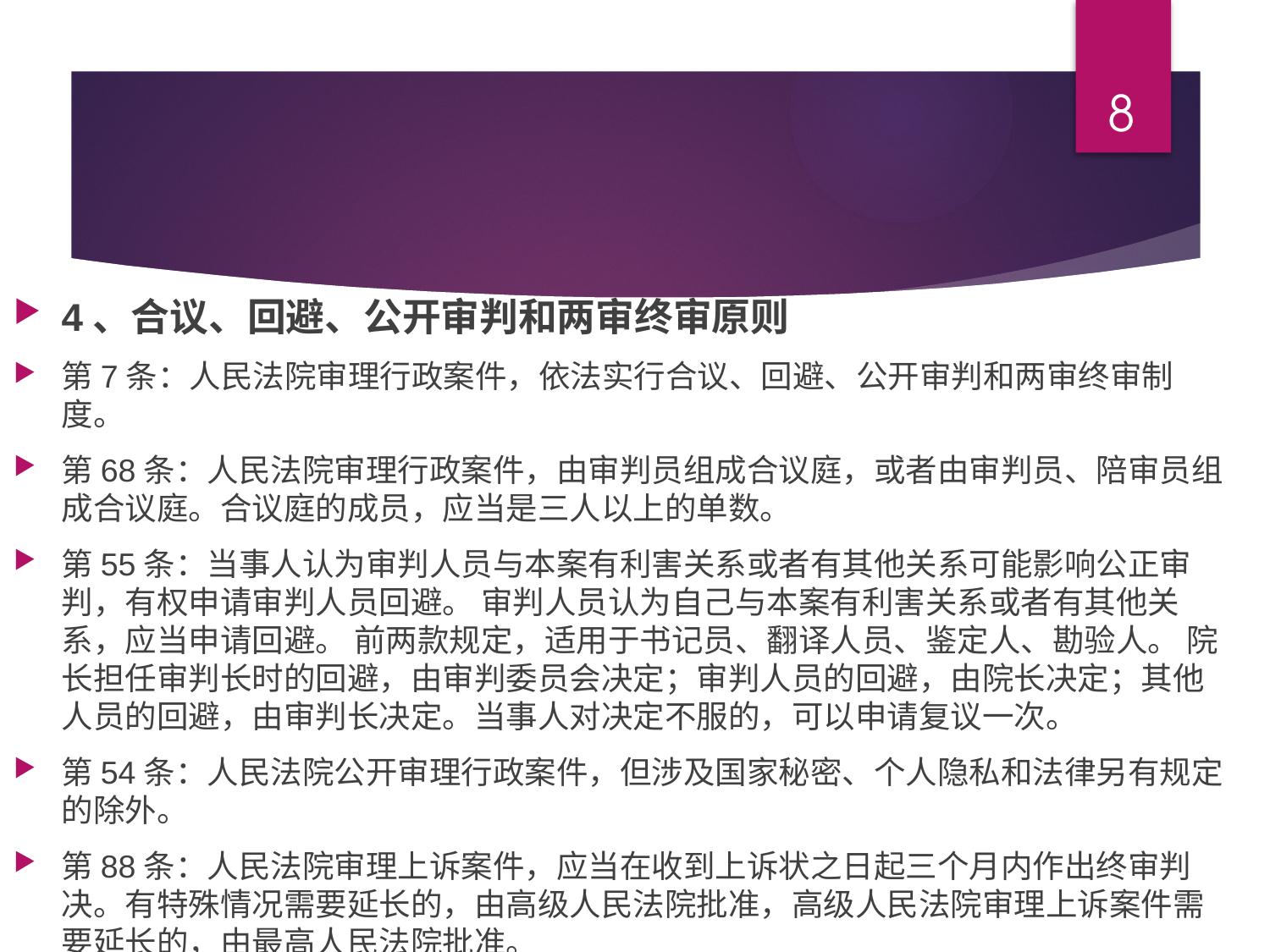

8
#
4、合议、回避、公开审判和两审终审原则
第7条：人民法院审理行政案件，依法实行合议、回避、公开审判和两审终审制度。
第68条：人民法院审理行政案件，由审判员组成合议庭，或者由审判员、陪审员组成合议庭。合议庭的成员，应当是三人以上的单数。
第55条：当事人认为审判人员与本案有利害关系或者有其他关系可能影响公正审判，有权申请审判人员回避。 审判人员认为自己与本案有利害关系或者有其他关系，应当申请回避。 前两款规定，适用于书记员、翻译人员、鉴定人、勘验人。 院长担任审判长时的回避，由审判委员会决定；审判人员的回避，由院长决定；其他人员的回避，由审判长决定。当事人对决定不服的，可以申请复议一次。
第54条：人民法院公开审理行政案件，但涉及国家秘密、个人隐私和法律另有规定的除外。
第88条：人民法院审理上诉案件，应当在收到上诉状之日起三个月内作出终审判决。有特殊情况需要延长的，由高级人民法院批准，高级人民法院审理上诉案件需要延长的，由最高人民法院批准。